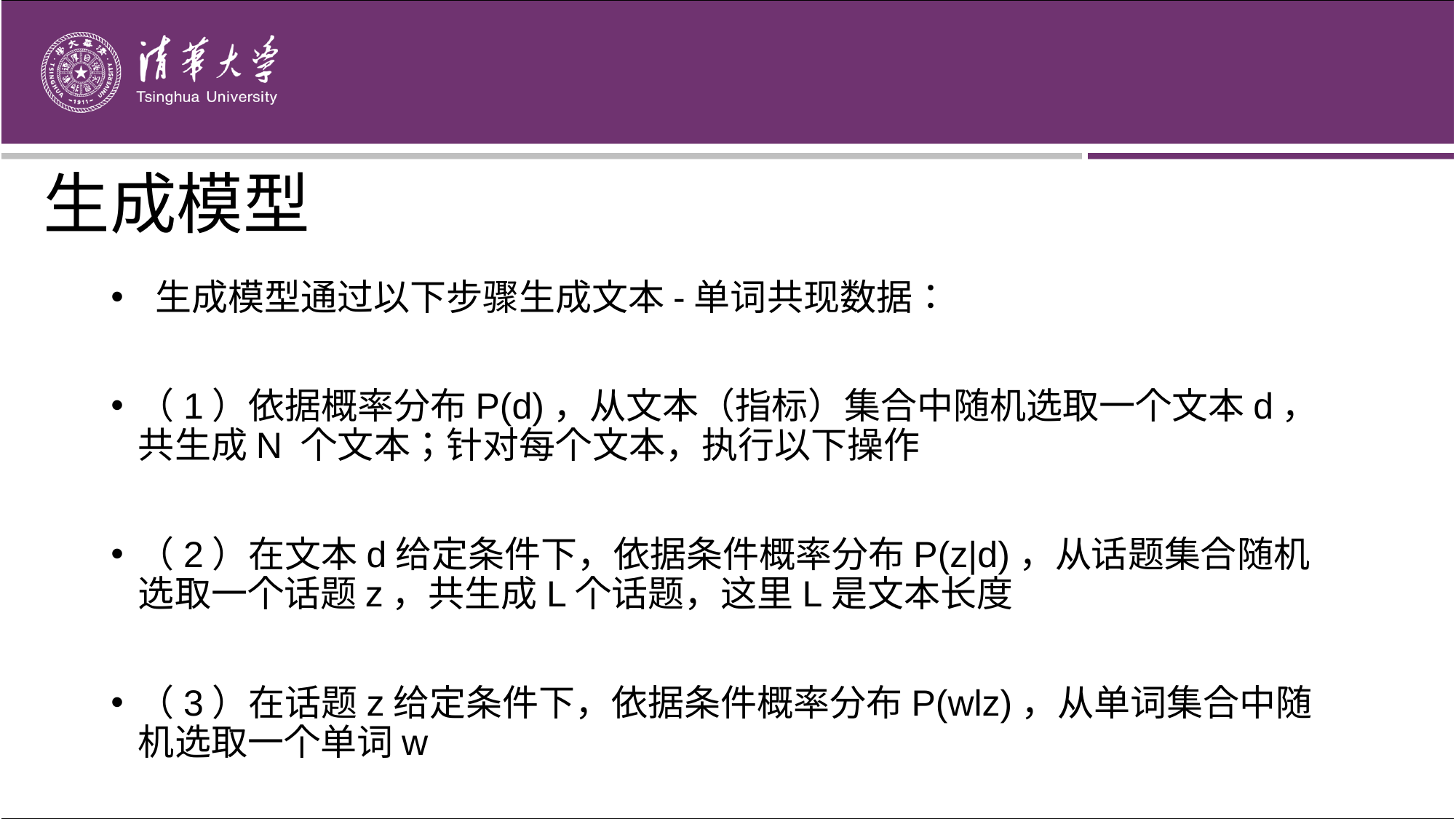

# 生成模型
 生成模型通过以下步骤生成文本-单词共现数据：

（1）依据概率分布P(d)，从文本（指标）集合中随机选取一个文本d，共生成N 个文本；针对每个文本，执行以下操作

（2）在文本d给定条件下，依据条件概率分布P(z|d)，从话题集合随机选取一个话题z，共生成L个话题，这里L是文本长度

（3）在话题z给定条件下，依据条件概率分布P(wlz)，从单词集合中随机选取一个单词w